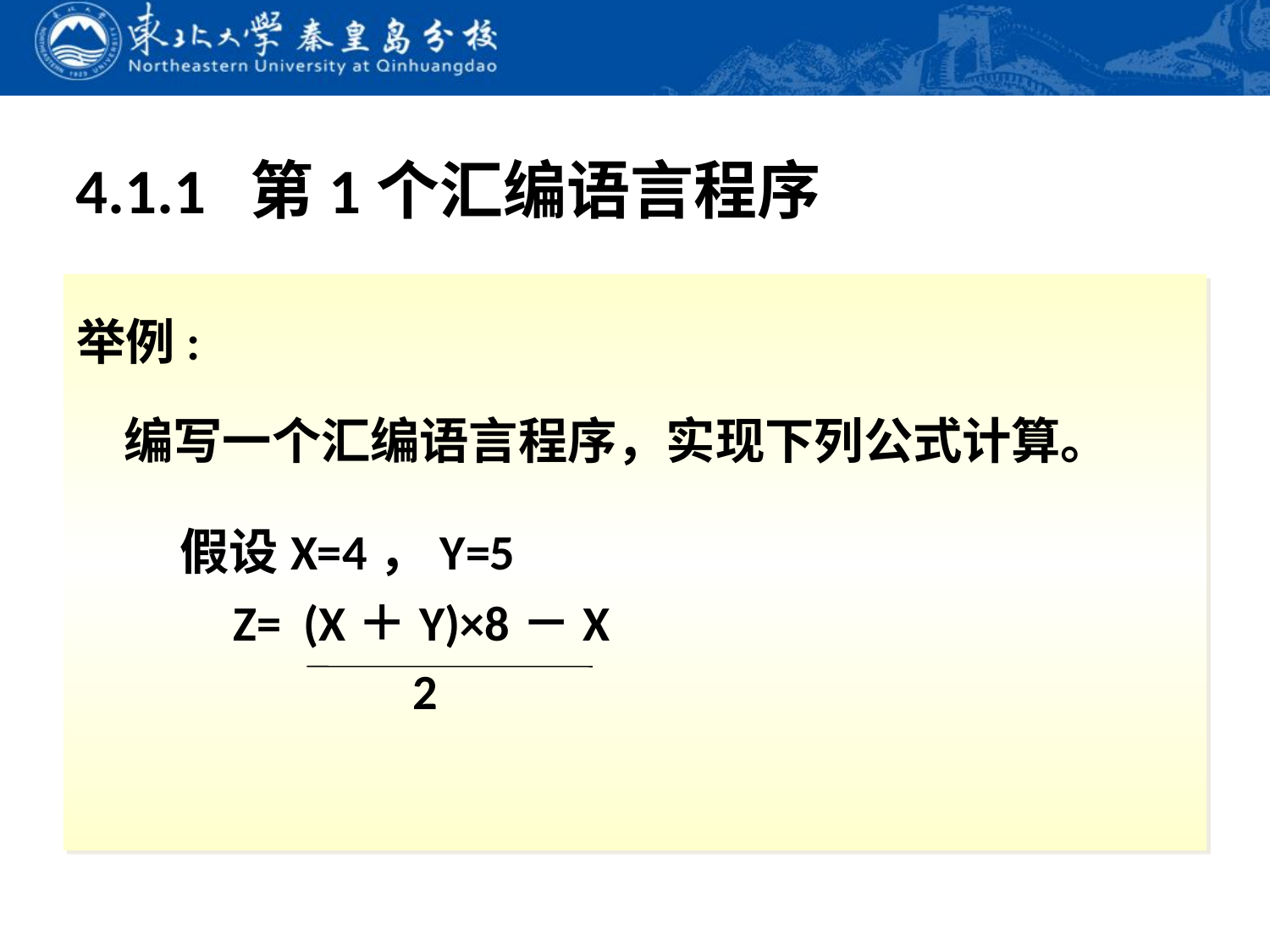

# 4.1.1  第1个汇编语言程序
举例:
	编写一个汇编语言程序，实现下列公式计算。
       假设X=4，Y=5
              Z=  (X＋Y)×8－X
                              2